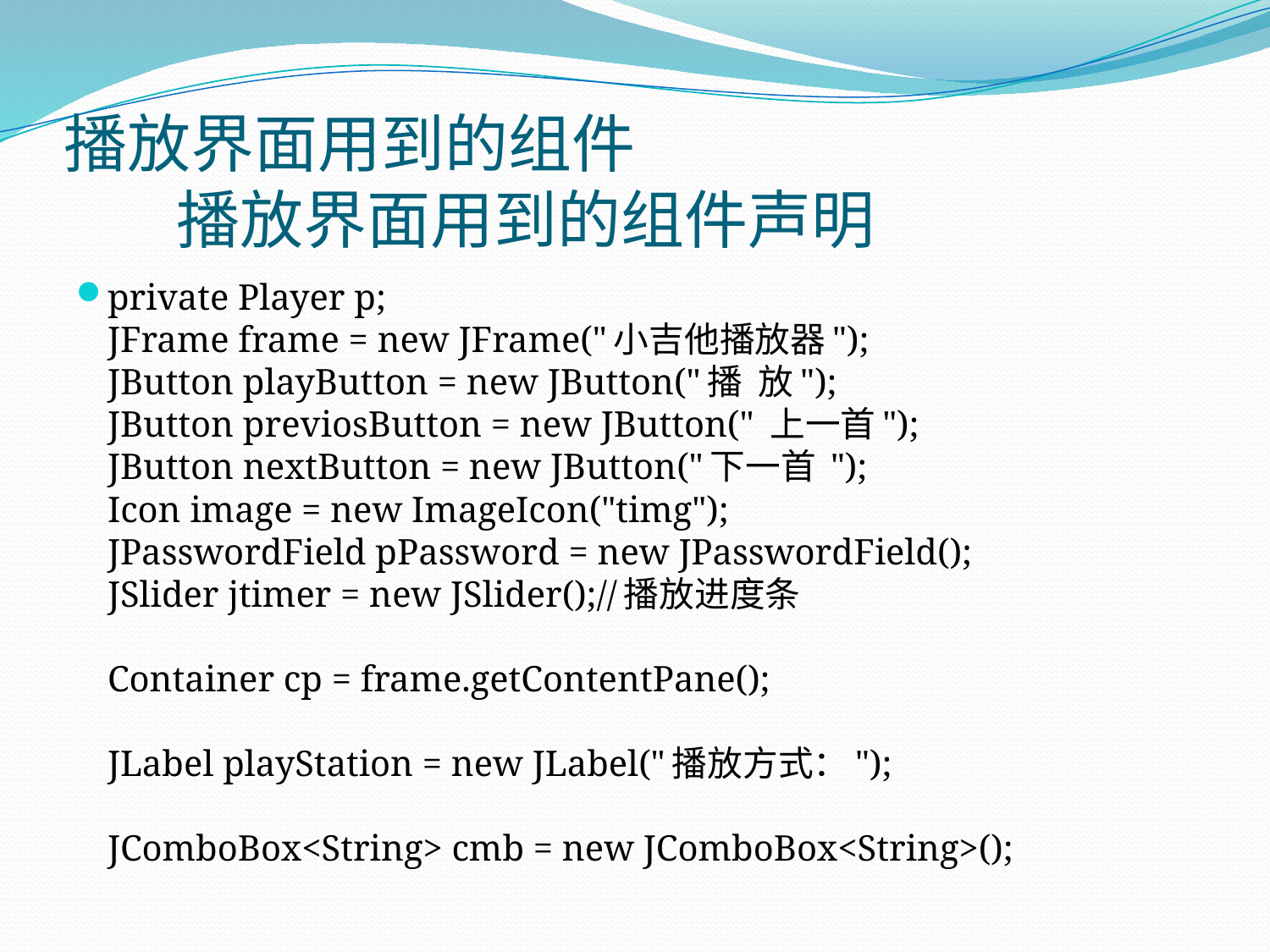

# 播放界面用到的组件  播放界面用到的组件声明
private Player p;
JFrame frame = new JFrame("小吉他播放器");
JButton playButton = new JButton("播  放");
JButton previosButton = new JButton(" 上一首");
JButton nextButton = new JButton("下一首 ");
Icon image = new ImageIcon("timg");
JPasswordField pPassword = new JPasswordField();
JSlider jtimer = new JSlider();//播放进度条
Container cp = frame.getContentPane();
JLabel playStation = new JLabel("播放方式：");
JComboBox<String> cmb = new JComboBox<String>();